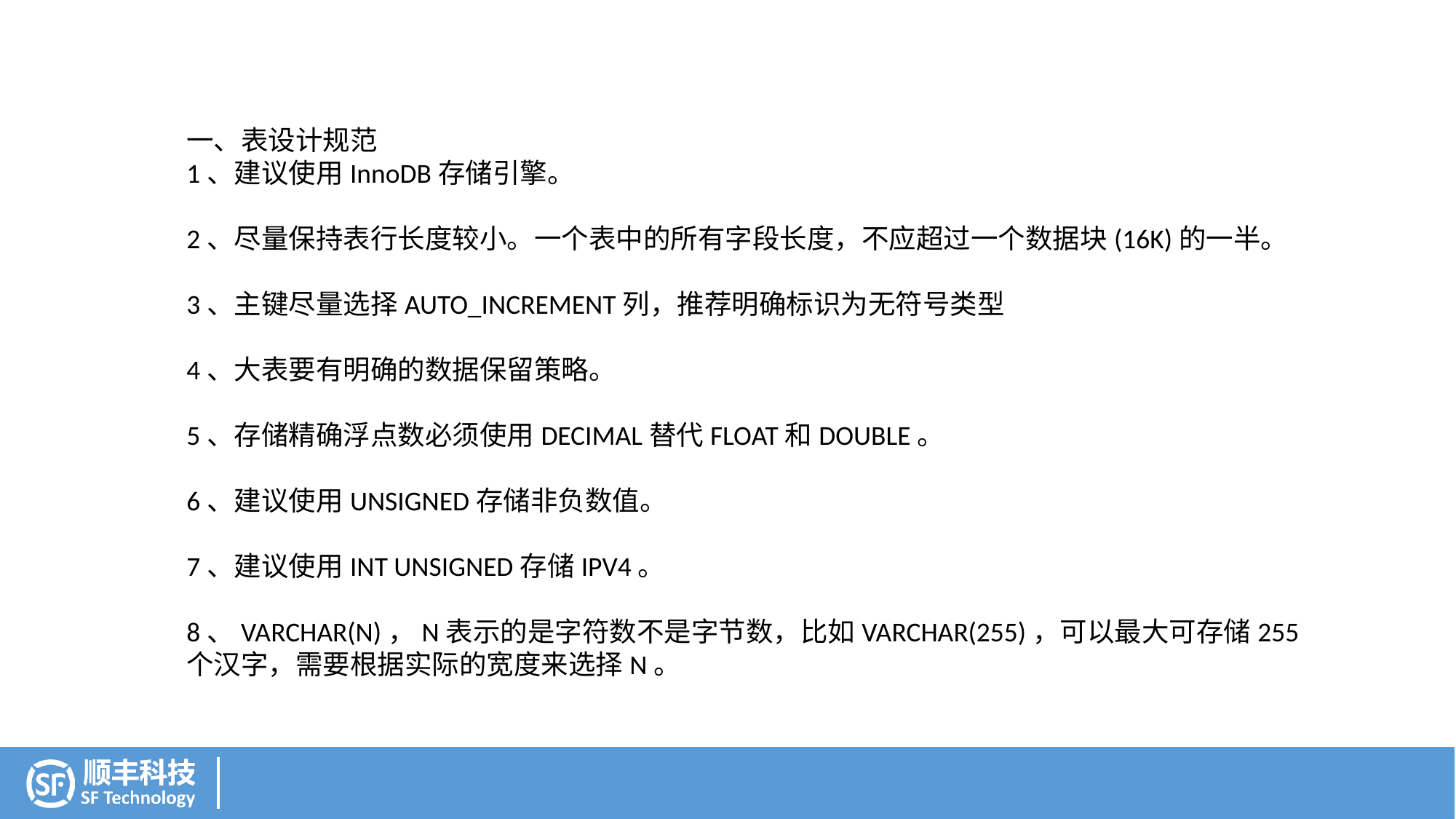

一、表设计规范
1、建议使用InnoDB存储引擎。

2、尽量保持表行长度较小。一个表中的所有字段长度，不应超过一个数据块(16K)的一半。

3、主键尽量选择AUTO_INCREMENT列，推荐明确标识为无符号类型

4、大表要有明确的数据保留策略。

5、存储精确浮点数必须使用DECIMAL替代FLOAT和DOUBLE。

6、建议使用UNSIGNED存储非负数值。

7、建议使用INT UNSIGNED存储IPV4。

8、VARCHAR(N)，N表示的是字符数不是字节数，比如VARCHAR(255)，可以最大可存储255个汉字，需要根据实际的宽度来选择N。